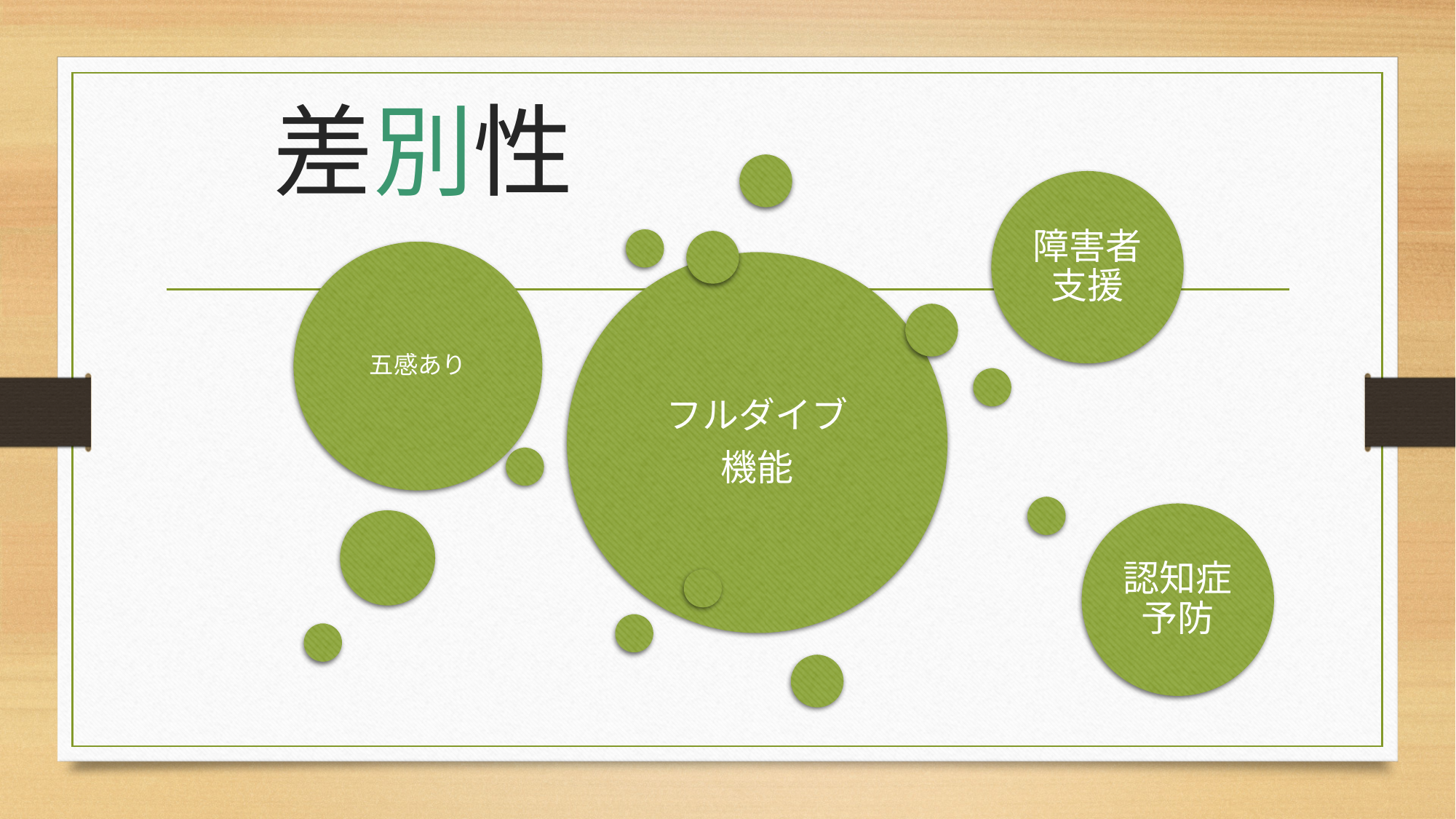

# 差別性
フルダイブ
機能
五感あり
障害者支援
認知症予防